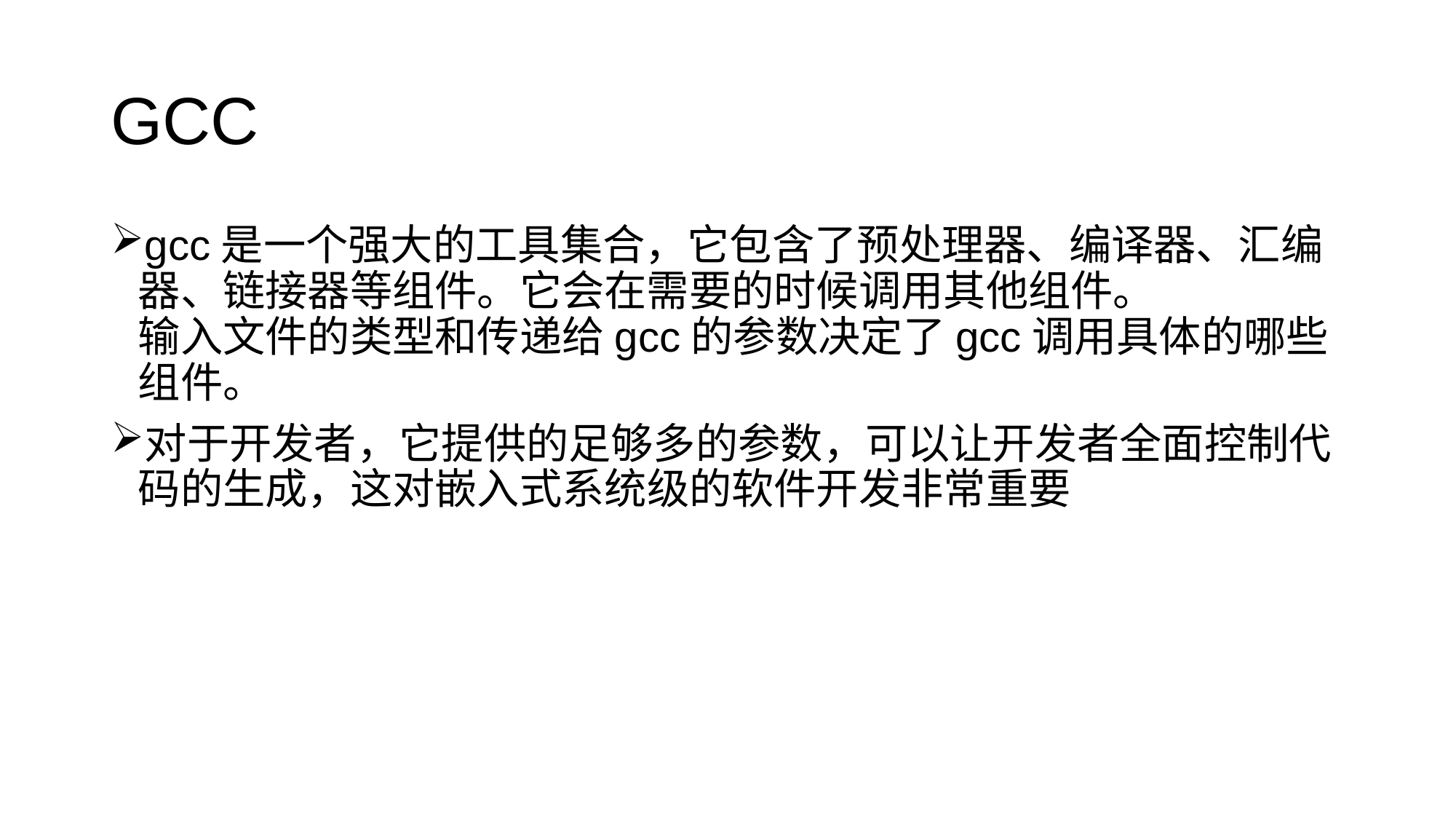

# GCC
gcc是一个强大的工具集合，它包含了预处理器、编译器、汇编器、链接器等组件。它会在需要的时候调用其他组件。
输入文件的类型和传递给gcc的参数决定了gcc调用具体的哪些组件。
对于开发者，它提供的足够多的参数，可以让开发者全面控制代码的生成，这对嵌入式系统级的软件开发非常重要